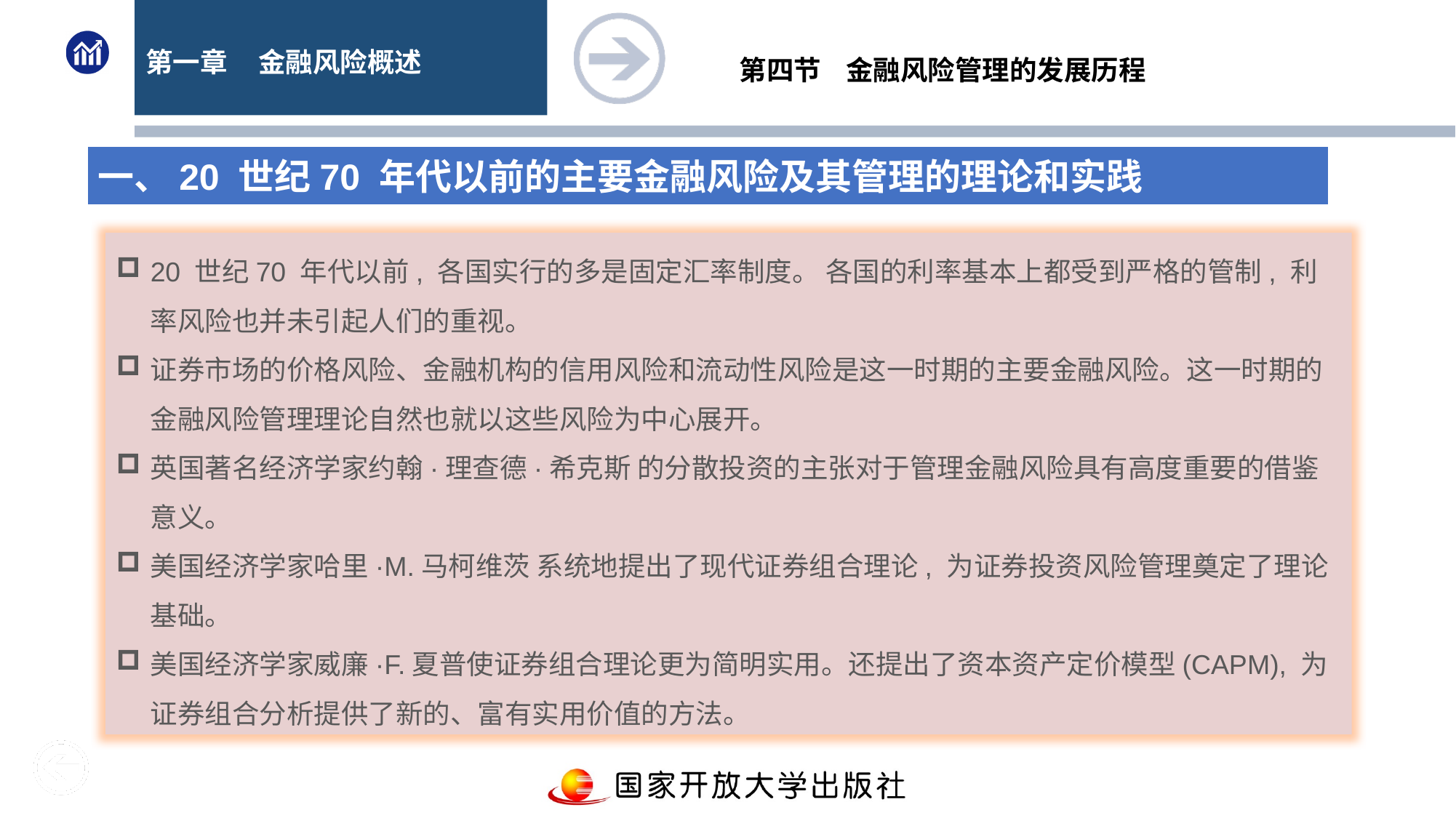

第四节    金融风险管理的发展历程
第一章     金融风险概述
一、20 世纪70 年代以前的主要金融风险及其管理的理论和实践
20 世纪70 年代以前, 各国实行的多是固定汇率制度。 各国的利率基本上都受到严格的管制, 利率风险也并未引起人们的重视。
证券市场的价格风险、金融机构的信用风险和流动性风险是这一时期的主要金融风险。这一时期的金融风险管理理论自然也就以这些风险为中心展开。
英国著名经济学家约翰·理查德·希克斯 的分散投资的主张对于管理金融风险具有高度重要的借鉴意义。
美国经济学家哈里·M.马柯维茨 系统地提出了现代证券组合理论, 为证券投资风险管理奠定了理论基础。
美国经济学家威廉·F.夏普使证券组合理论更为简明实用。还提出了资本资产定价模型(CAPM), 为证券组合分析提供了新的、富有实用价值的方法。